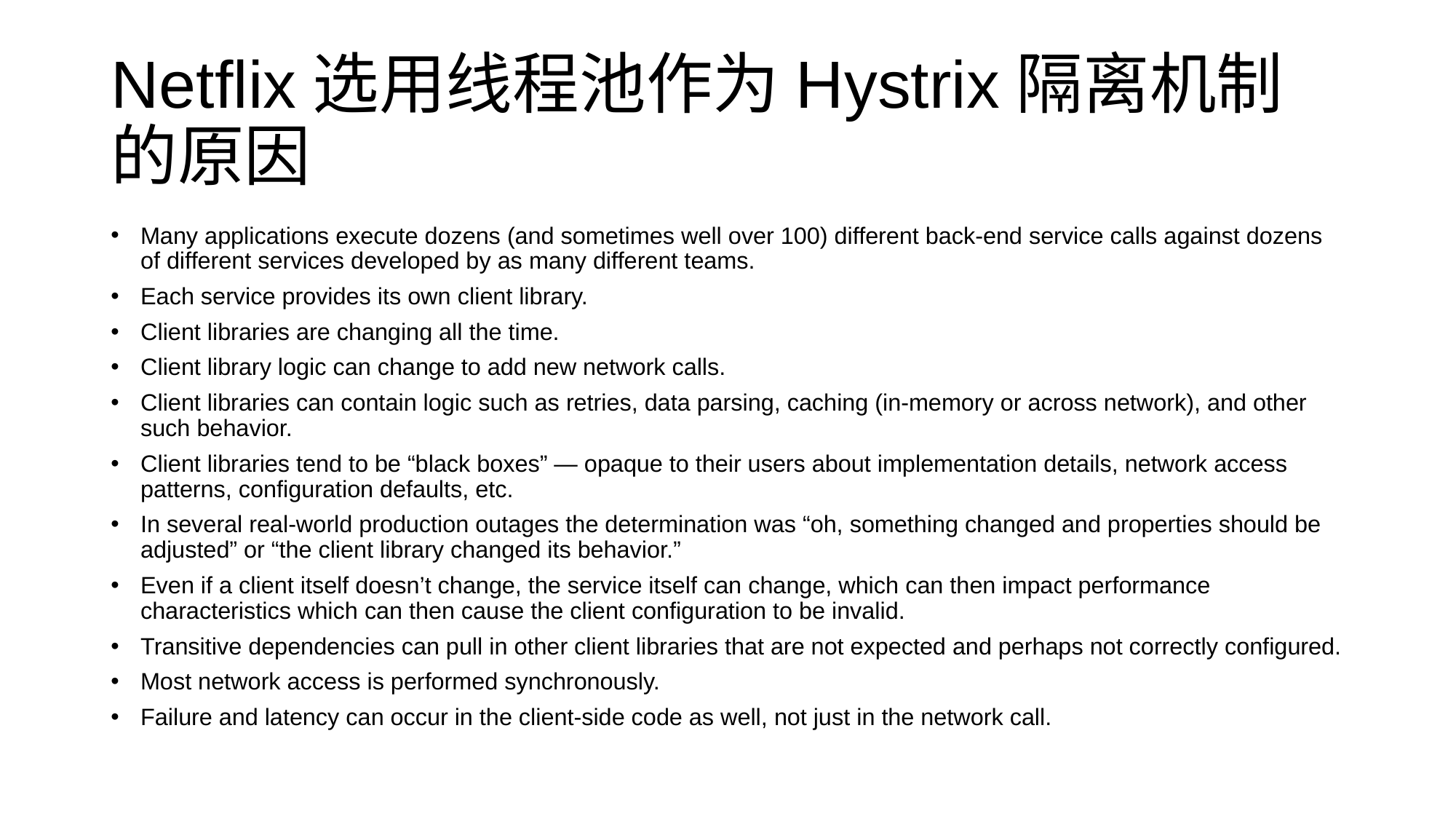

# Netflix选用线程池作为Hystrix隔离机制的原因
Many applications execute dozens (and sometimes well over 100) different back-end service calls against dozens of different services developed by as many different teams.
Each service provides its own client library.
Client libraries are changing all the time.
Client library logic can change to add new network calls.
Client libraries can contain logic such as retries, data parsing, caching (in-memory or across network), and other such behavior.
Client libraries tend to be “black boxes” — opaque to their users about implementation details, network access patterns, configuration defaults, etc.
In several real-world production outages the determination was “oh, something changed and properties should be adjusted” or “the client library changed its behavior.”
Even if a client itself doesn’t change, the service itself can change, which can then impact performance characteristics which can then cause the client configuration to be invalid.
Transitive dependencies can pull in other client libraries that are not expected and perhaps not correctly configured.
Most network access is performed synchronously.
Failure and latency can occur in the client-side code as well, not just in the network call.